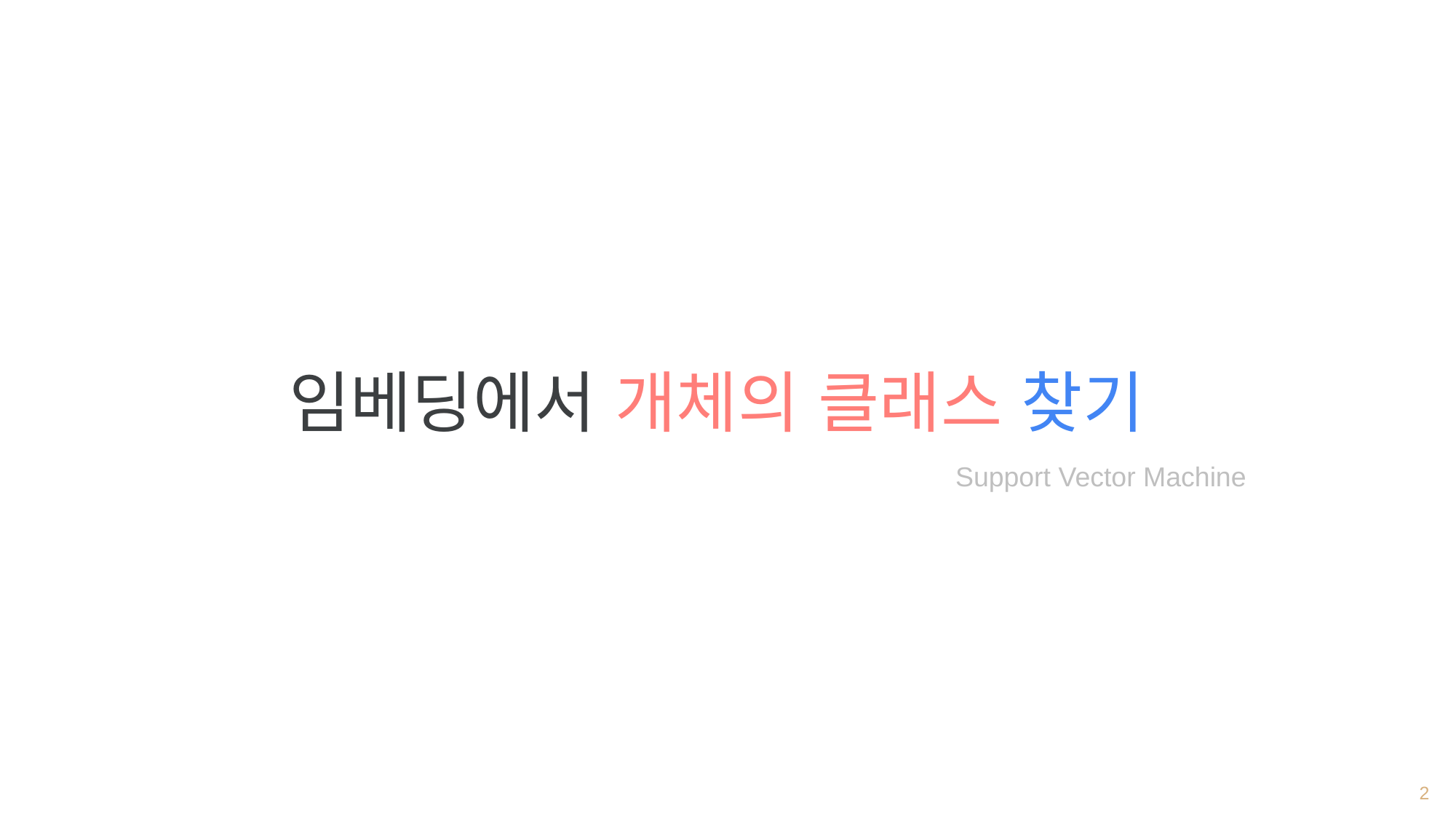

임베딩에서 개체의 클래스 찾기
Support Vector Machine
2